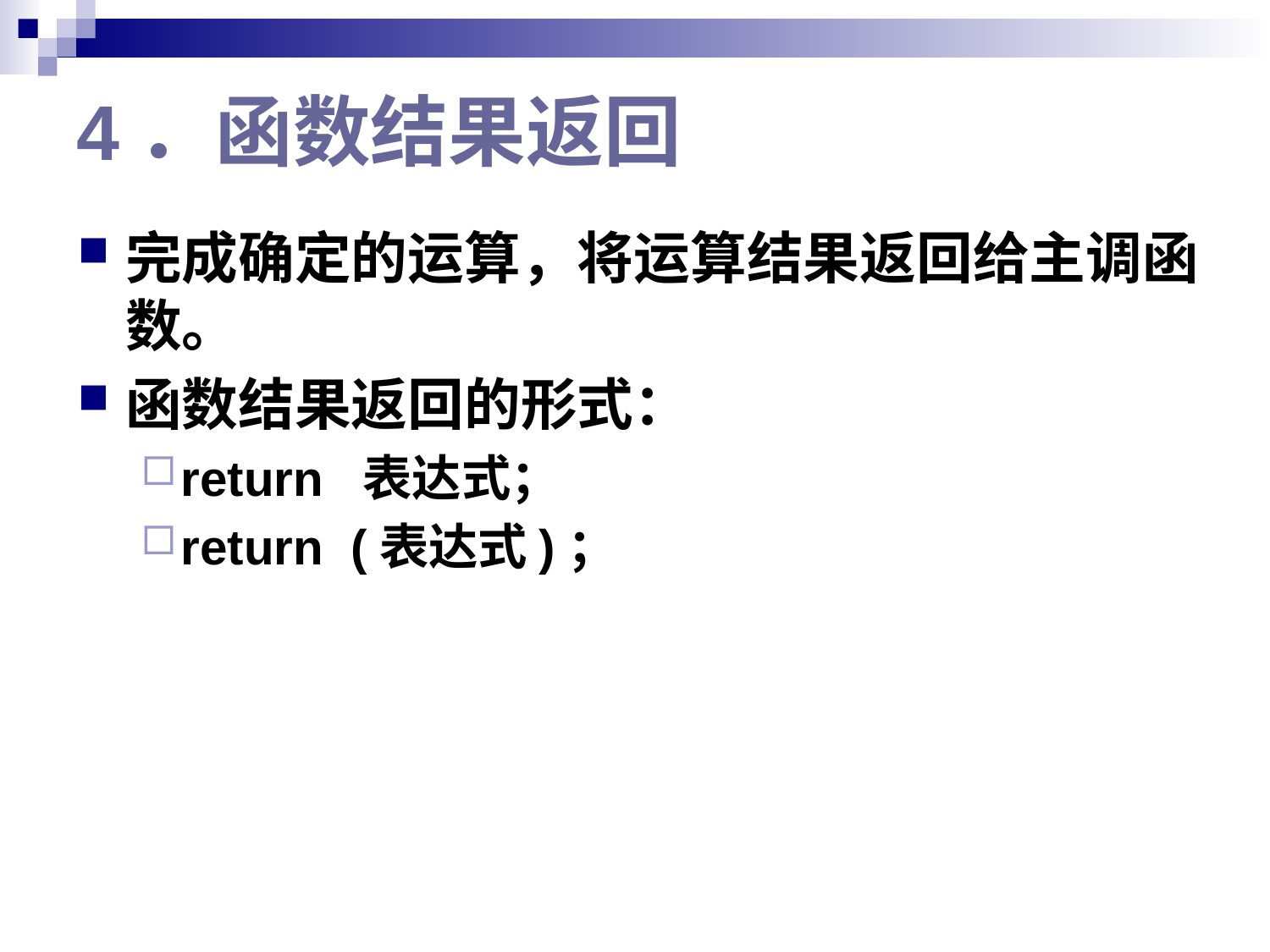

# 4．函数结果返回
完成确定的运算，将运算结果返回给主调函数。
函数结果返回的形式：
return  表达式；
return  (表达式)；